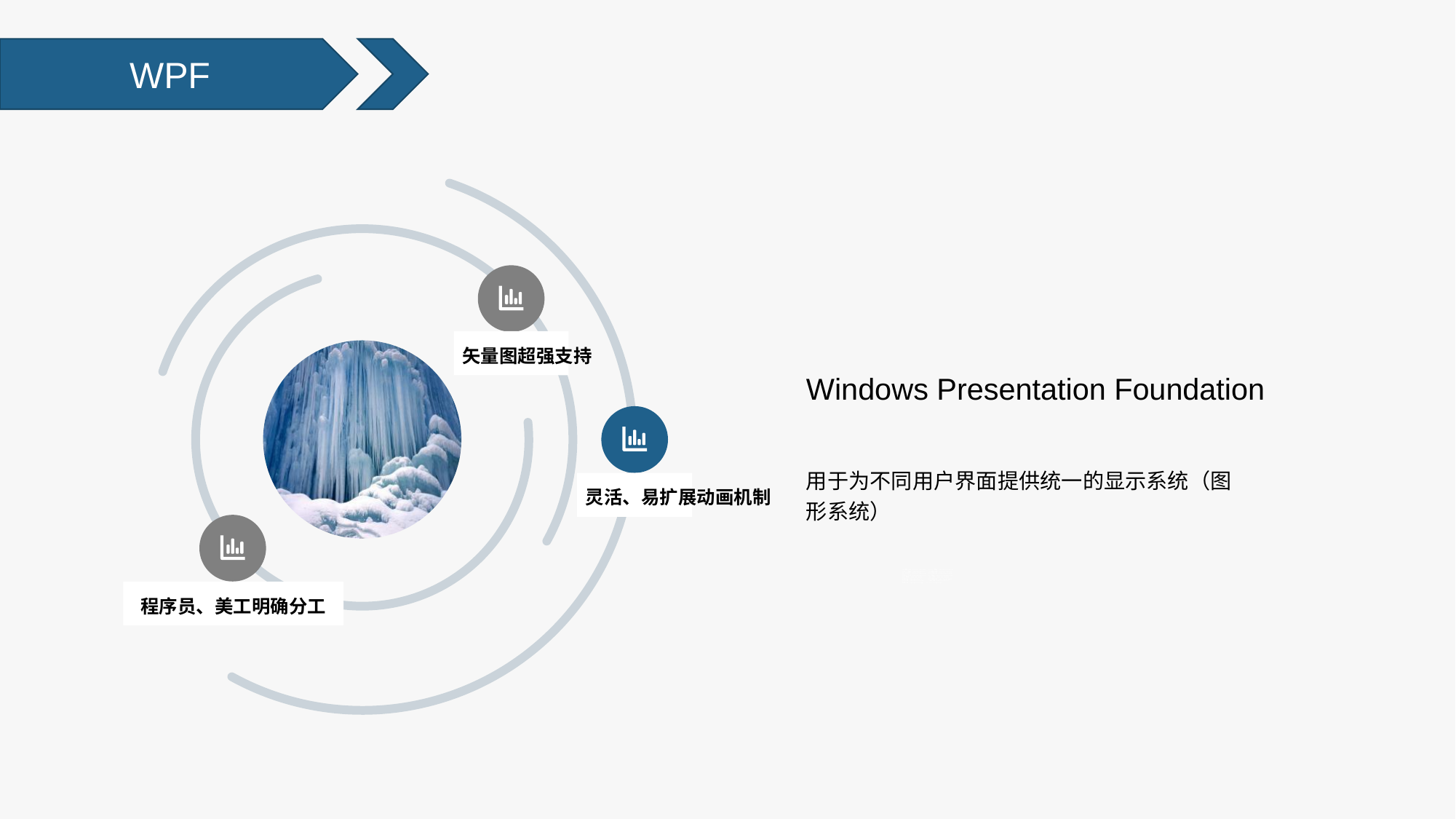

WPF

矢量图超强支持

灵活、易扩展动画机制

程序员、美工明确分工
Windows Presentation Foundation
用于为不同用户界面提供统一的显示系统（图形系统）